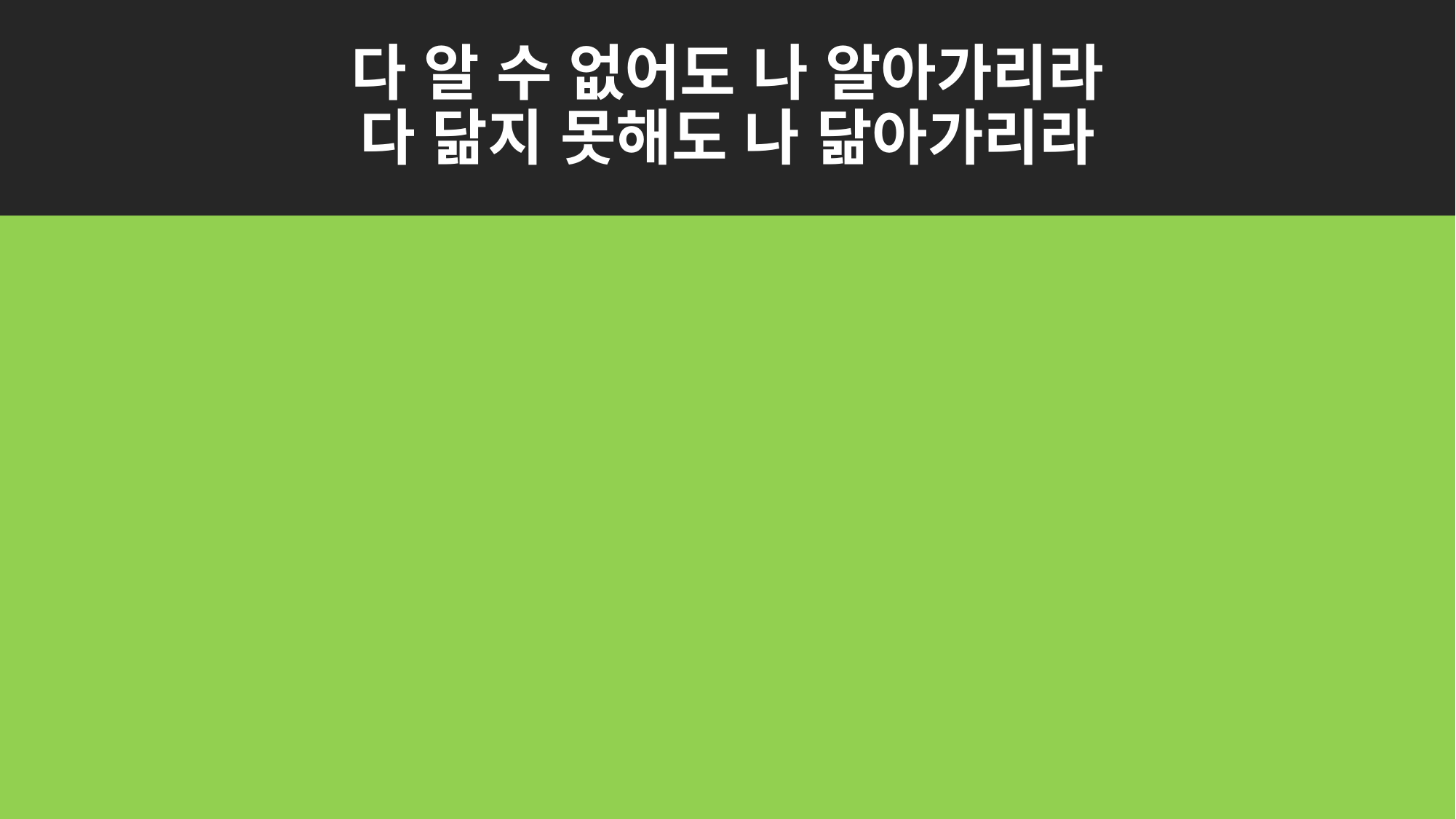

# 다 알 수 없어도 나 알아가리라 다 닮지 못해도 나 닮아가리라